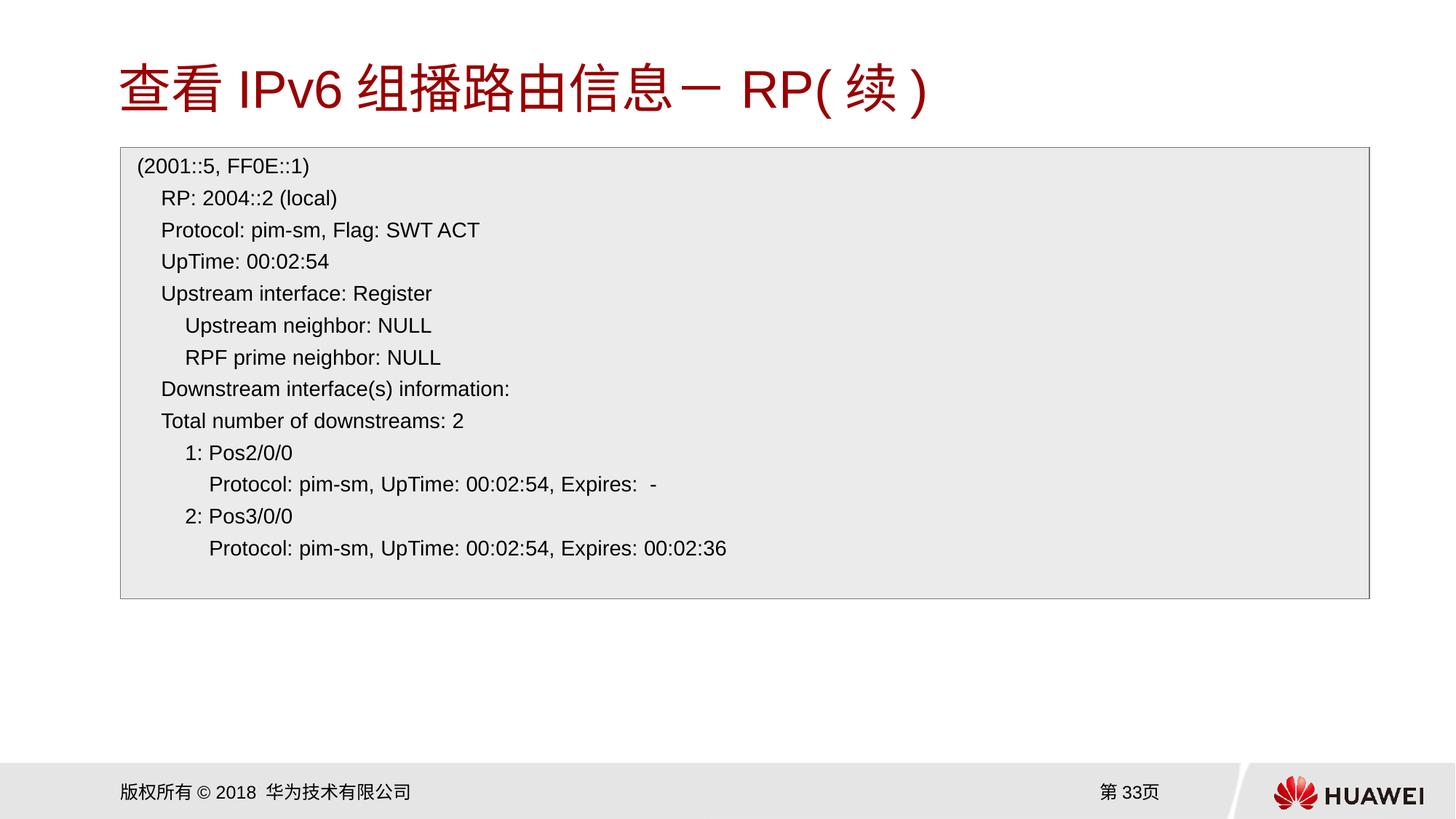

# 查看IPv6组播路由信息－RP(续)
 (2001::5, FF0E::1)
     RP: 2004::2 (local)
     Protocol: pim-sm, Flag: SWT ACT
     UpTime: 00:02:54
     Upstream interface: Register
         Upstream neighbor: NULL
         RPF prime neighbor: NULL
     Downstream interface(s) information:
     Total number of downstreams: 2
         1: Pos2/0/0
             Protocol: pim-sm, UpTime: 00:02:54, Expires:  -
         2: Pos3/0/0
             Protocol: pim-sm, UpTime: 00:02:54, Expires: 00:02:36